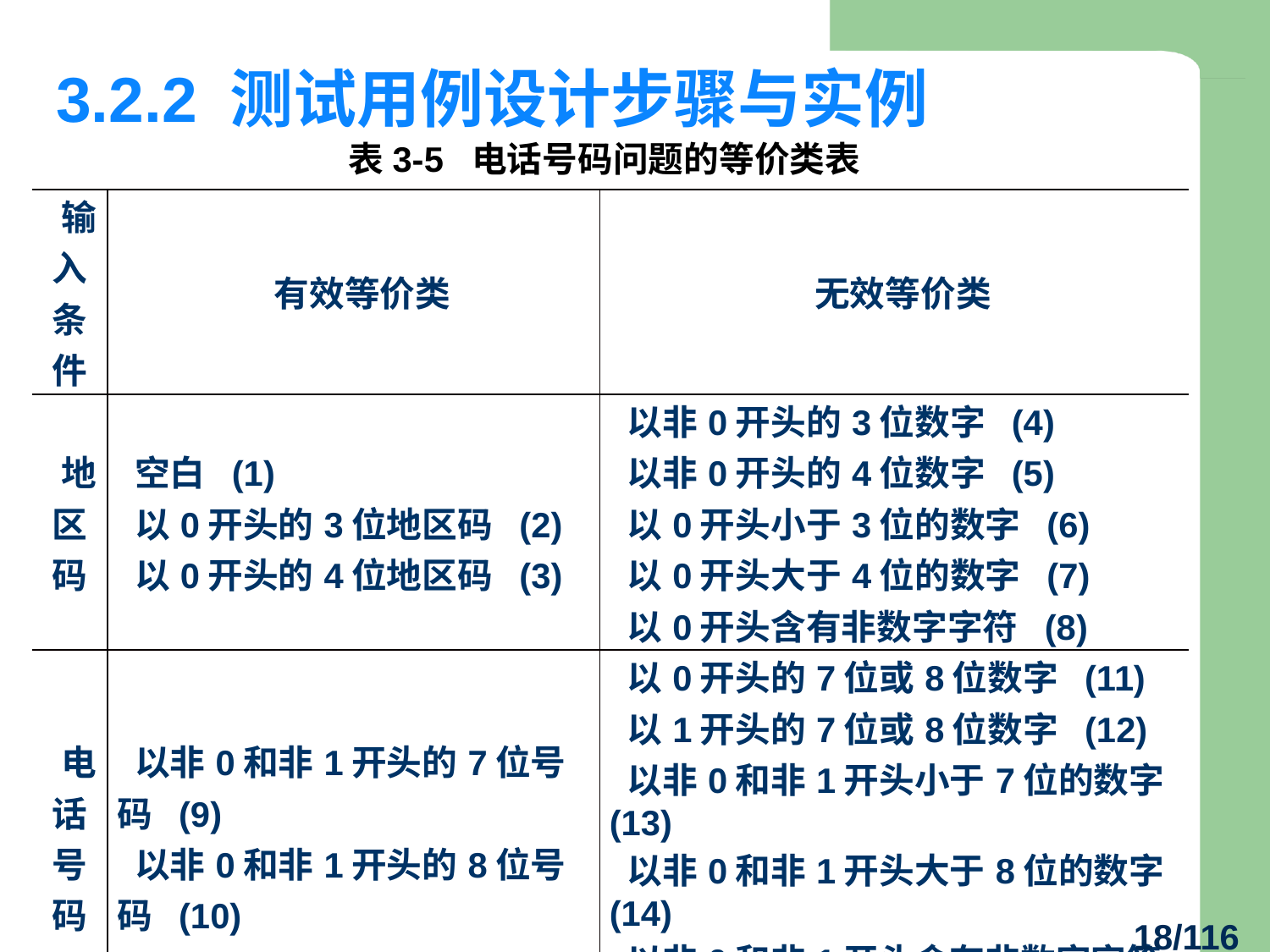

# 3.2.2 测试用例设计步骤与实例
表3-5  电话号码问题的等价类表

| 输入条件 | 有效等价类 | 无效等价类 |
| --- | --- | --- |
| 地区码 | 空白 (1) 以0开头的3位地区码 (2) 以0开头的4位地区码 (3) | 以非0开头的3位数字 (4) 以非0开头的4位数字 (5) 以0开头小于3位的数字 (6) 以0开头大于4位的数字 (7) 以0开头含有非数字字符 (8) |
| 电话号码 | 以非0和非1开头的7位号码 (9) 以非0和非1开头的8位号码 (10) | 以0开头的7位或8位数字 (11) 以1开头的7位或8位数字 (12) 以非0和非1开头小于7位的数字 (13) 以非0和非1开头大于8位的数字 (14) 以非0和非1开头含有非数字字符 (15) |
18/116